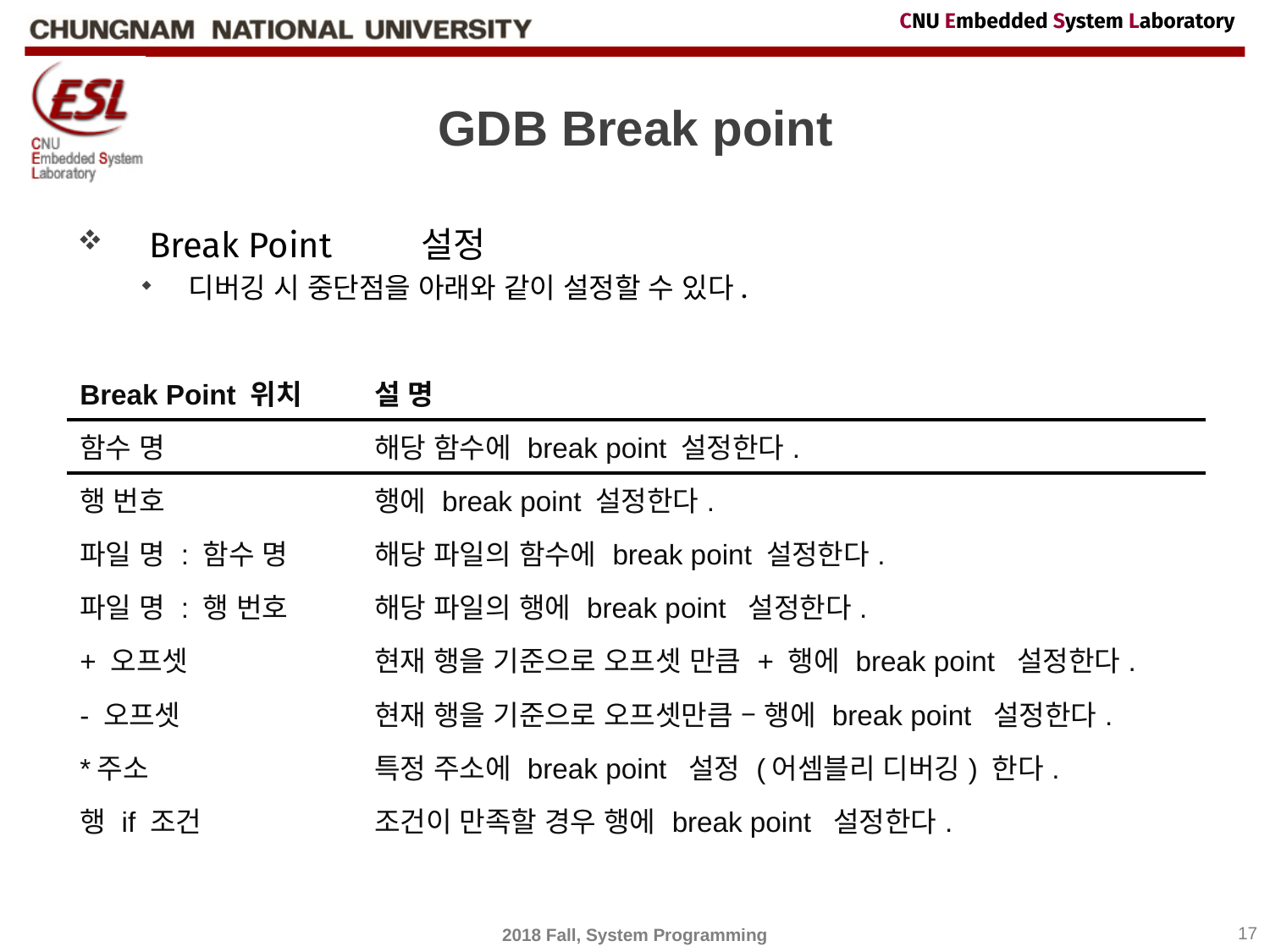

# GDB Break point
Break Point	 설정
디버깅 시 중단점을 아래와 같이 설정할 수 있다.

| Break Point 위치 | 설 명 |
| --- | --- |
| 함수 명 | 해당 함수에 break point 설정한다. |
| 행 번호 | 행에 break point 설정한다. |
| 파일 명 : 함수 명 | 해당 파일의 함수에 break point 설정한다. |
| 파일 명 : 행 번호 | 해당 파일의 행에 break point 설정한다. |
| + 오프셋 | 현재 행을 기준으로 오프셋 만큼 + 행에 break point 설정한다. |
| - 오프셋 | 현재 행을 기준으로 오프셋만큼 – 행에 break point 설정한다. |
| \*주소 | 특정 주소에 break point 설정 (어셈블리 디버깅) 한다. |
| 행 if 조건 | 조건이 만족할 경우 행에 break point 설정한다. |
2018 Fall, System Programming
17